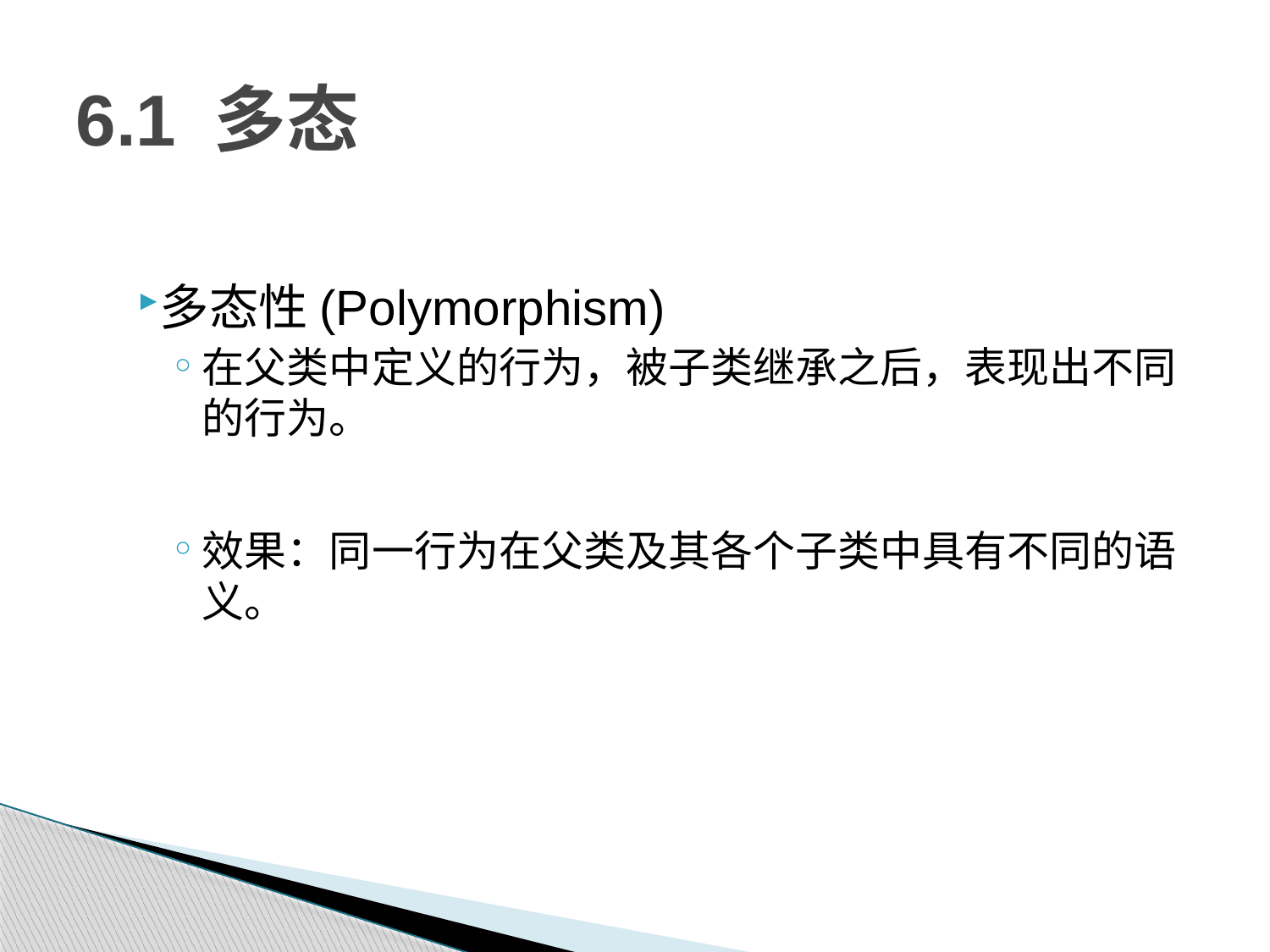

# 6.1 多态

多态性(Polymorphism)
在父类中定义的行为，被子类继承之后，表现出不同的行为。

效果：同一行为在父类及其各个子类中具有不同的语义。